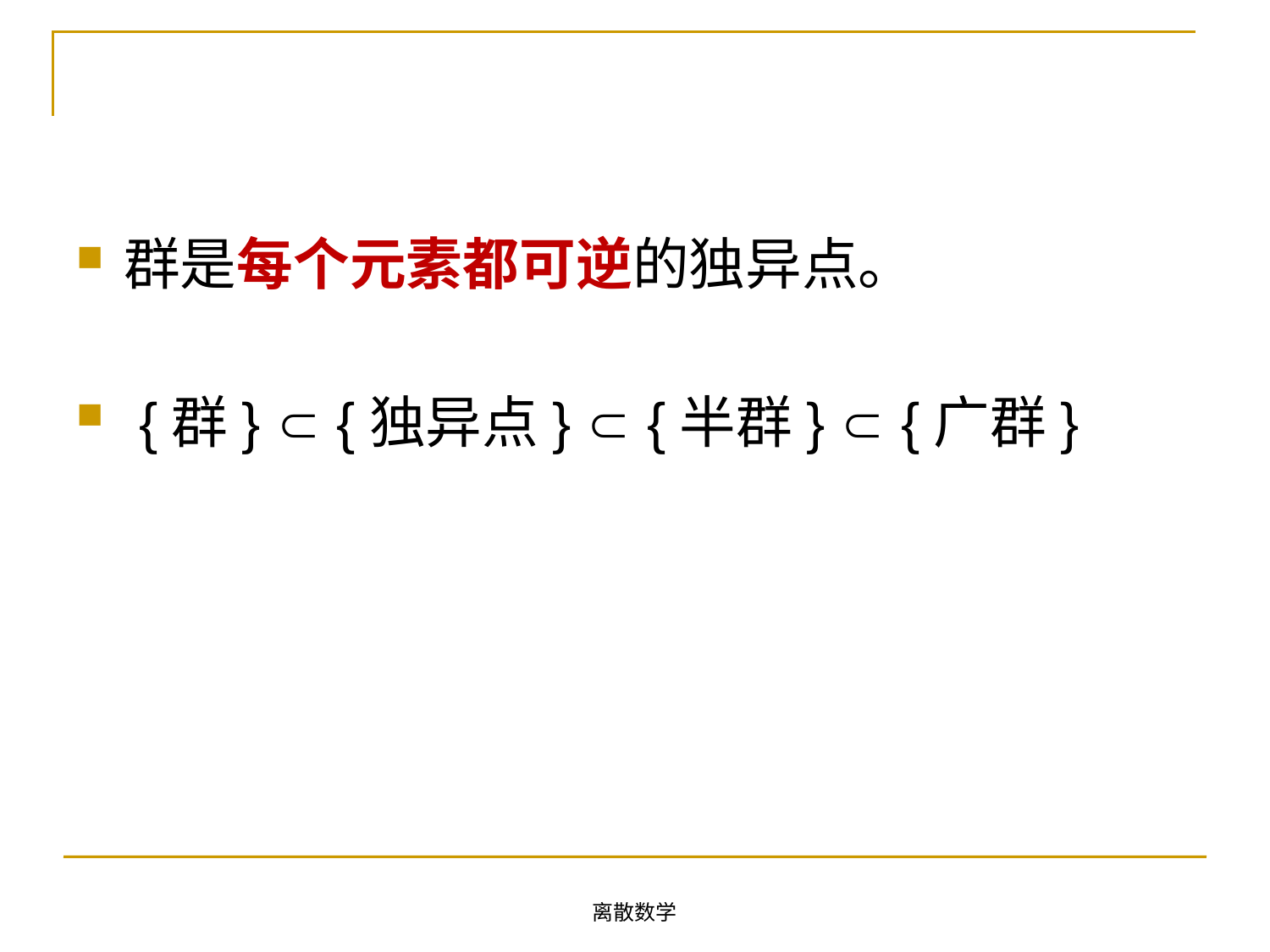

#
群是每个元素都可逆的独异点。

 {群} ⊂ {独异点} ⊂ {半群} ⊂ {广群}

57
离散数学